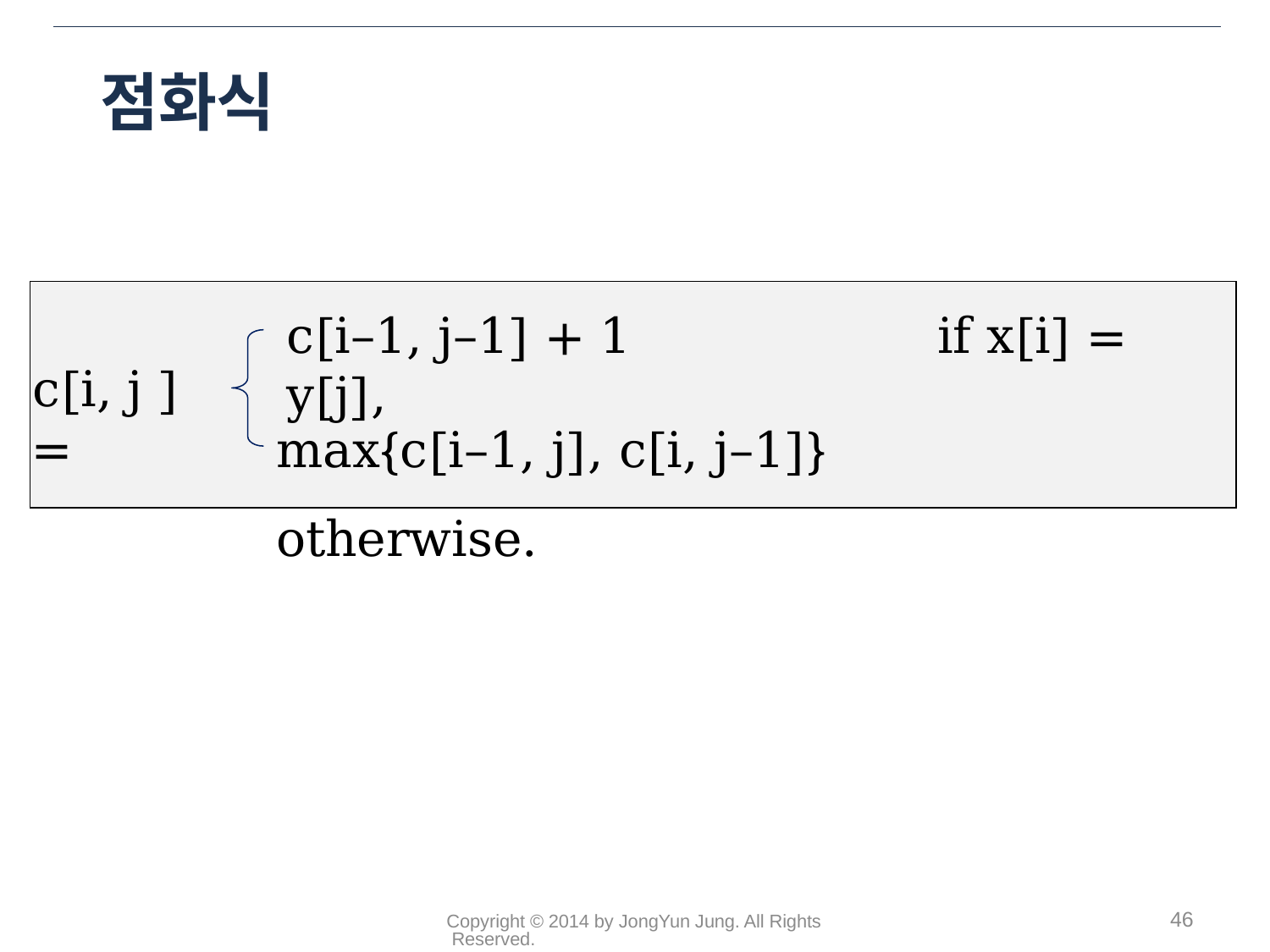

# 점화식

c[i–1, j–1] + 1			 if x[i] = y[j],

c[i, j ] =
max{c[i–1, j], c[i, j–1]} 		 otherwise.

46
Copyright © 2014 by JongYun Jung. All Rights Reserved.